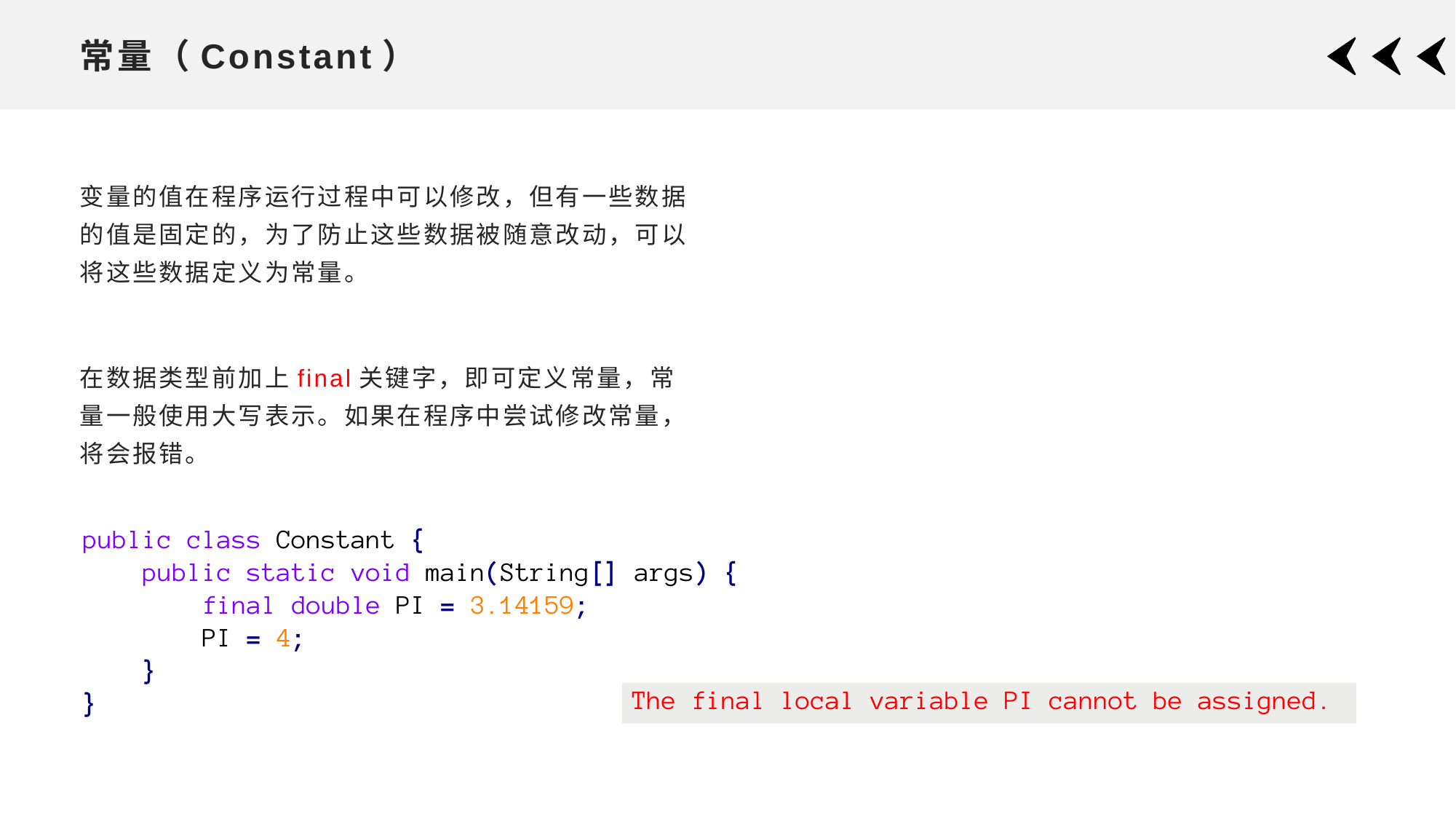

# 常量（Constant）
变量的值在程序运行过程中可以修改，但有一些数据的值是固定的，为了防止这些数据被随意改动，可以将这些数据定义为常量。

在数据类型前加上final关键字，即可定义常量，常量一般使用大写表示。如果在程序中尝试修改常量，将会报错。
public class Constant {
    public static void main(String[] args) {
        final double PI = 3.14159;
        PI = 4;
    }
}
| The final local variable PI cannot be assigned. |
| --- |